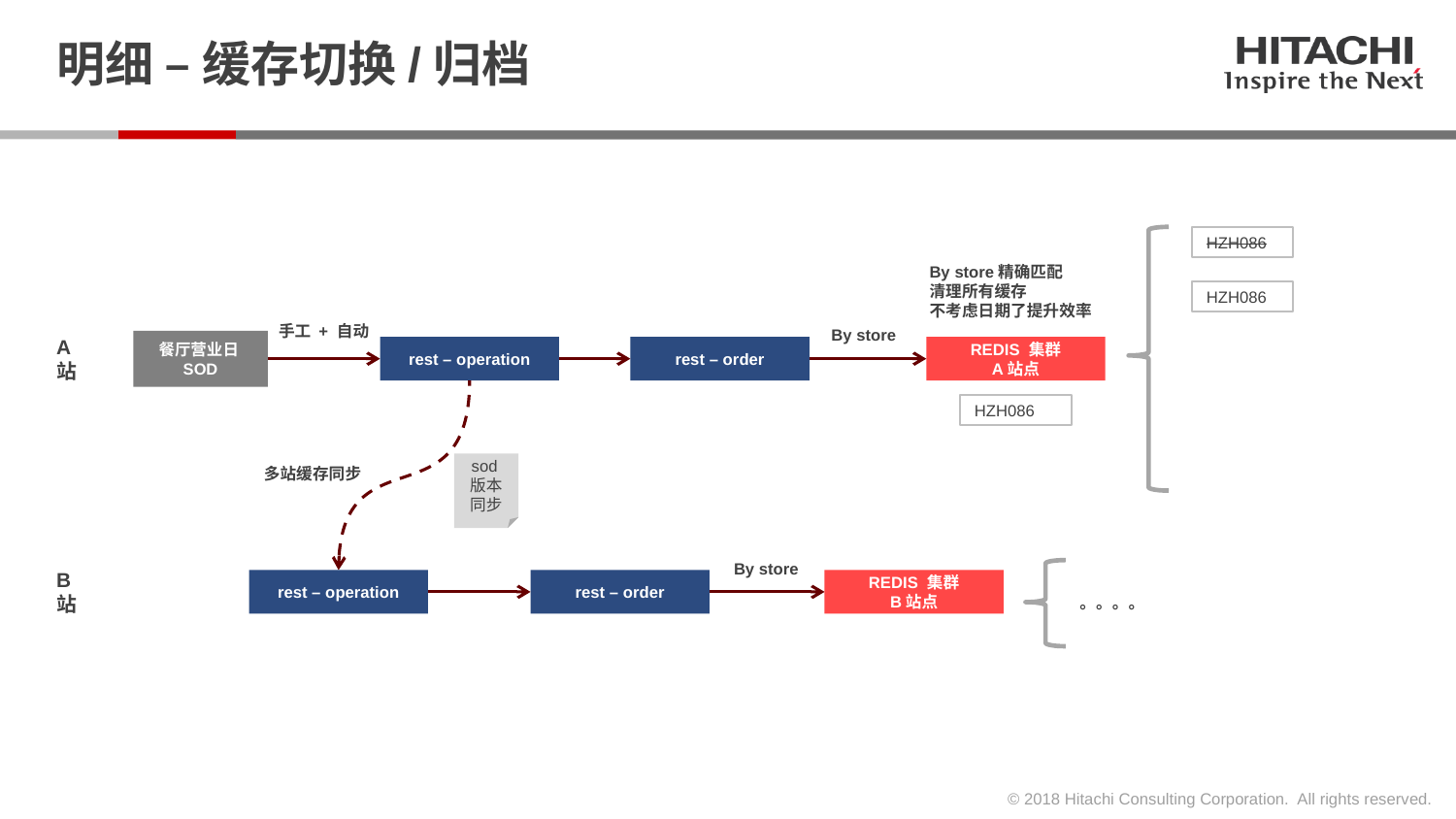

# 明细 – 缓存切换/归档

HZH086
By store精确匹配
清理所有缓存
不考虑日期了提升效率
HZH086
手工 + 自动
By store
A站
餐厅营业日SOD
rest – operation
rest – order
REDIS 集群
A站点
HZH086
sod版本同步
多站缓存同步
By store
B站

rest – operation
rest – order
REDIS 集群
B站点
。。。。